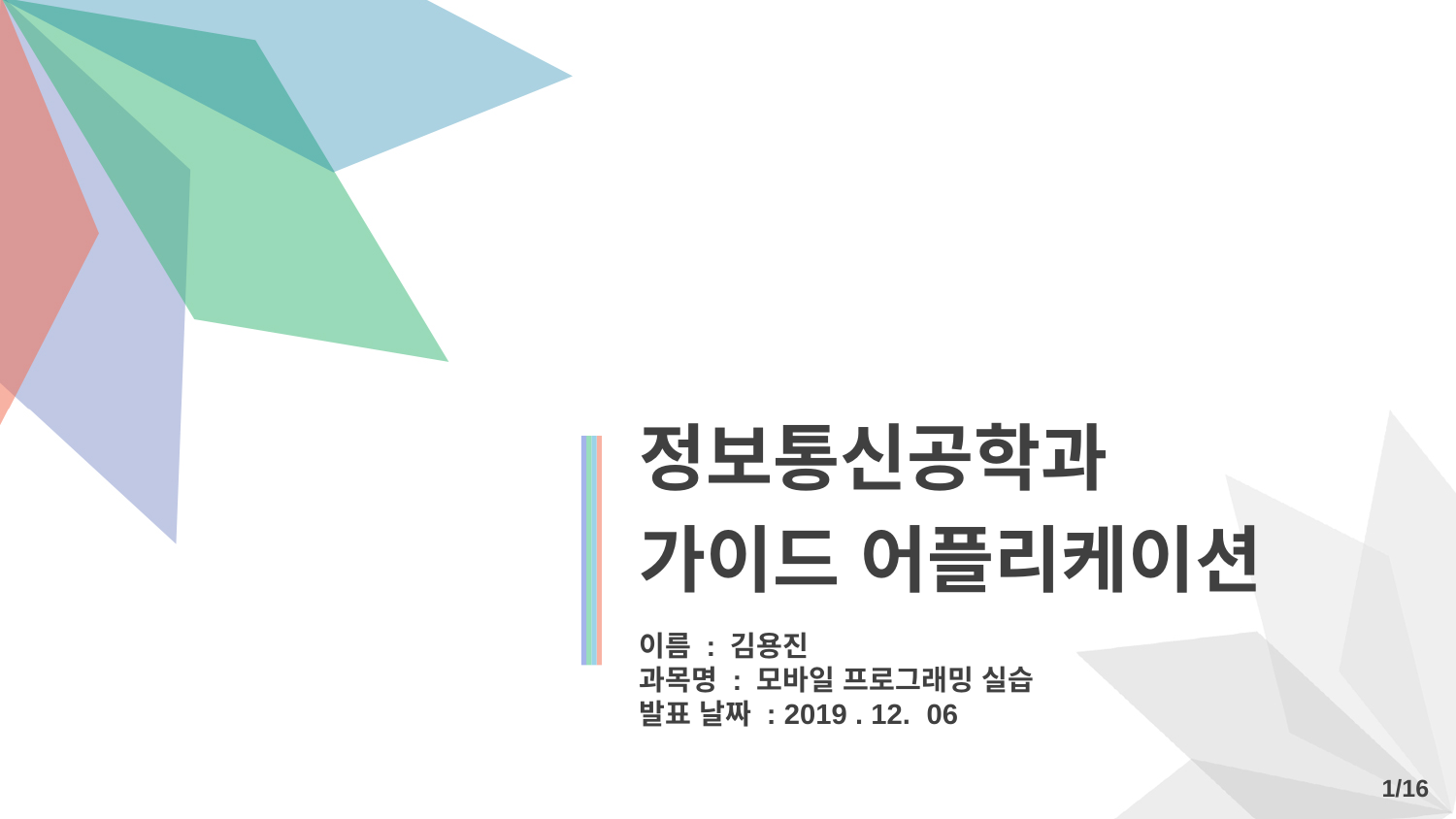

정보통신공학과
가이드 어플리케이션

이름 : 김용진
과목명 : 모바일 프로그래밍 실습
발표 날짜 : 2019 . 12.  06
1/16